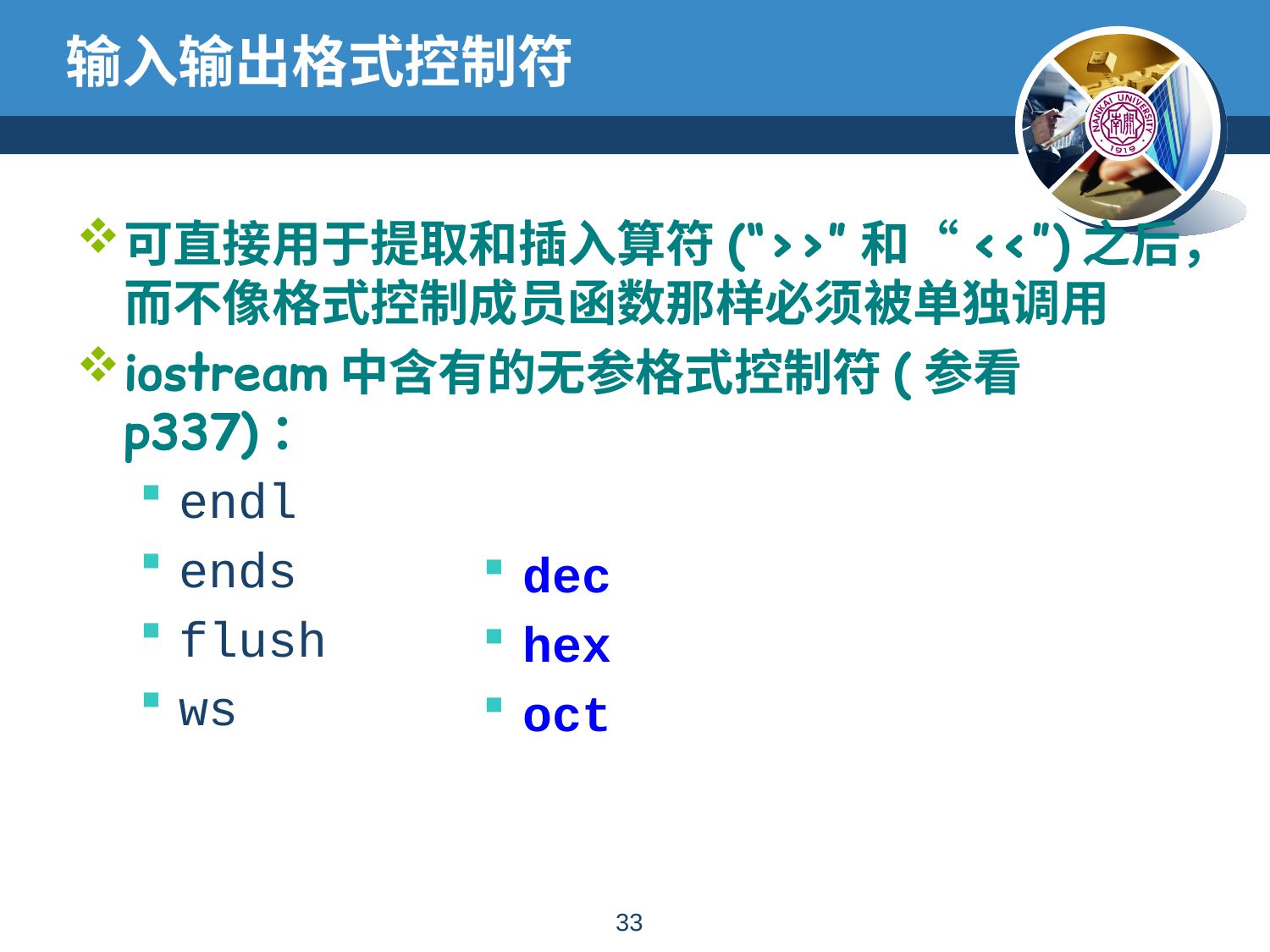

# 输入输出格式控制符
可直接用于提取和插入算符(“>>”和“<<”)之后，而不像格式控制成员函数那样必须被单独调用
iostream中含有的无参格式控制符(参看p337)：
endl
ends
flush
ws
dec
hex
oct
33